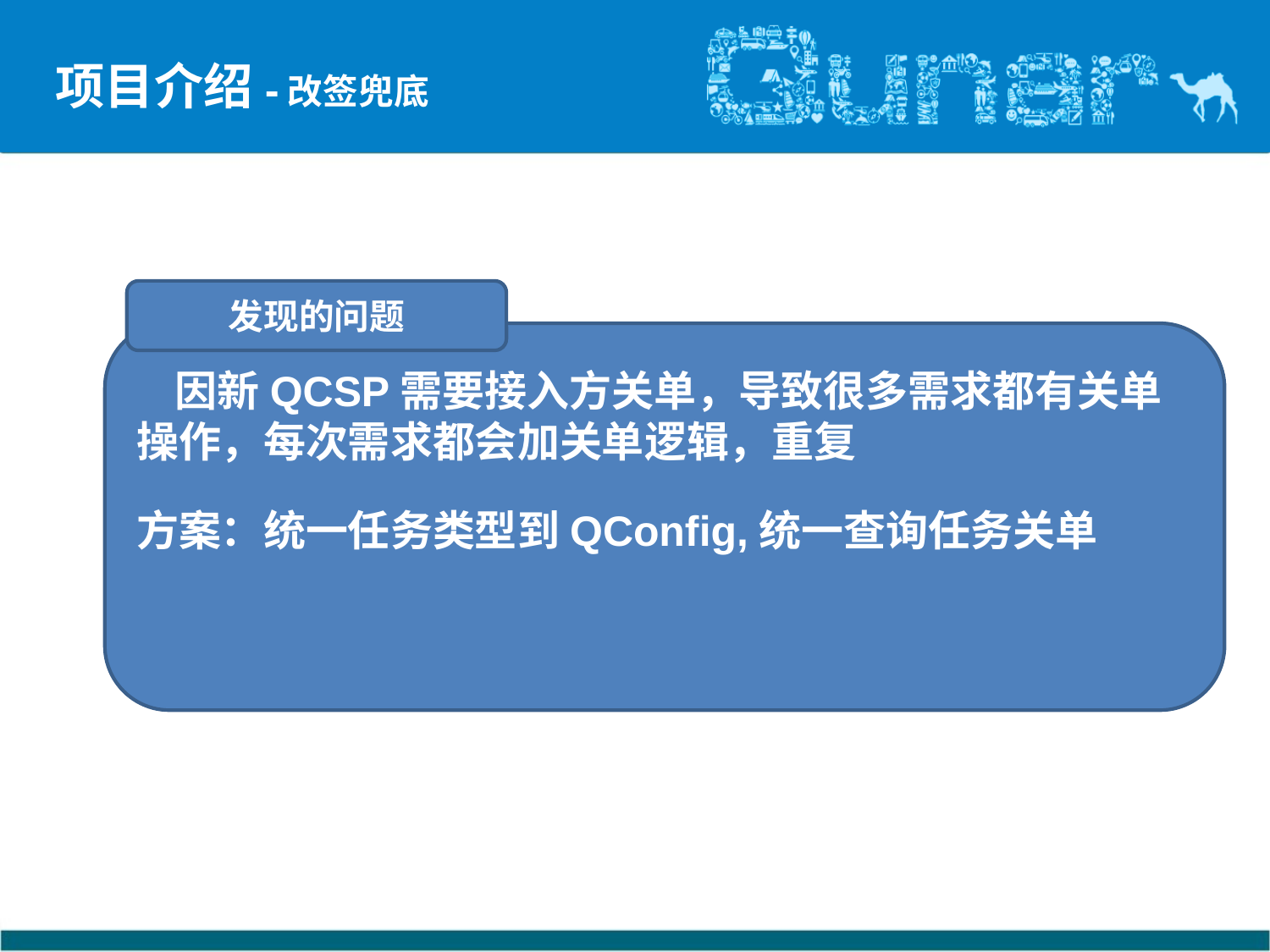

项目介绍-改签兜底
发现的问题

   因新QCSP需要接入方关单，导致很多需求都有关单操作，每次需求都会加关单逻辑，重复

方案：统一任务类型到QConfig,统一查询任务关单